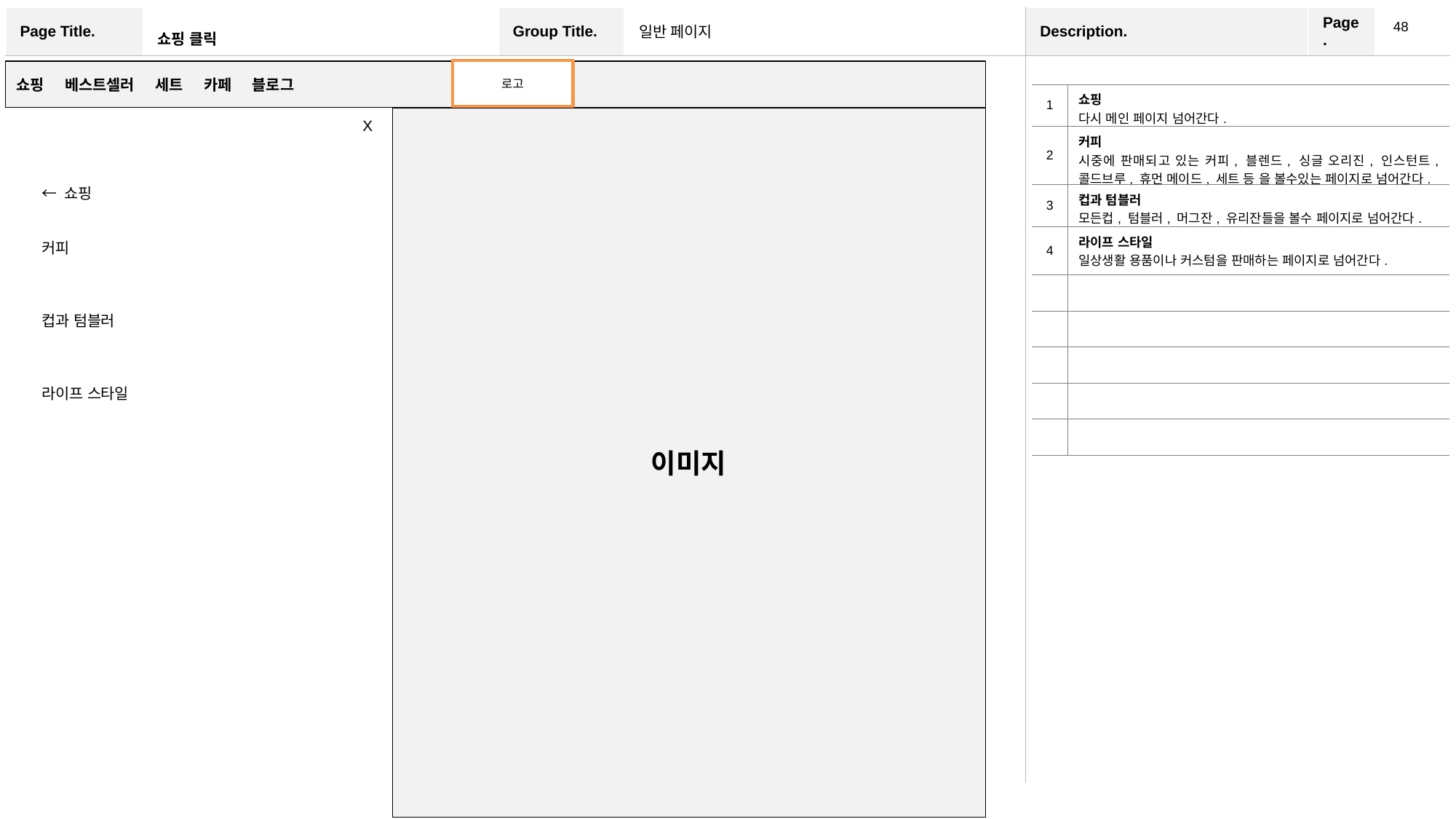

48
일반 페이지
쇼핑 클릭
로고
쇼핑     베스트셀러     세트     카페     블로그
| 1 | 쇼핑 다시 메인 페이지 넘어간다. |
| --- | --- |
| 2 | 커피 시중에 판매되고 있는 커피, 블렌드, 싱글 오리진, 인스턴트, 콜드브루, 휴먼 메이드, 세트 등 을 볼수있는 페이지로 넘어간다. |
| 3 | 컵과 텀블러 모든컵, 텀블러, 머그잔, 유리잔들을 볼수 페이지로 넘어간다. |
| 4 | 라이프 스타일 일상생활 용품이나 커스텀을 판매하는 페이지로 넘어간다. |
|  |  |
|  |  |
|  |  |
|  |  |
|  |  |
이미지
X
← 쇼핑

커피

컵과 텀블러

라이프 스타일